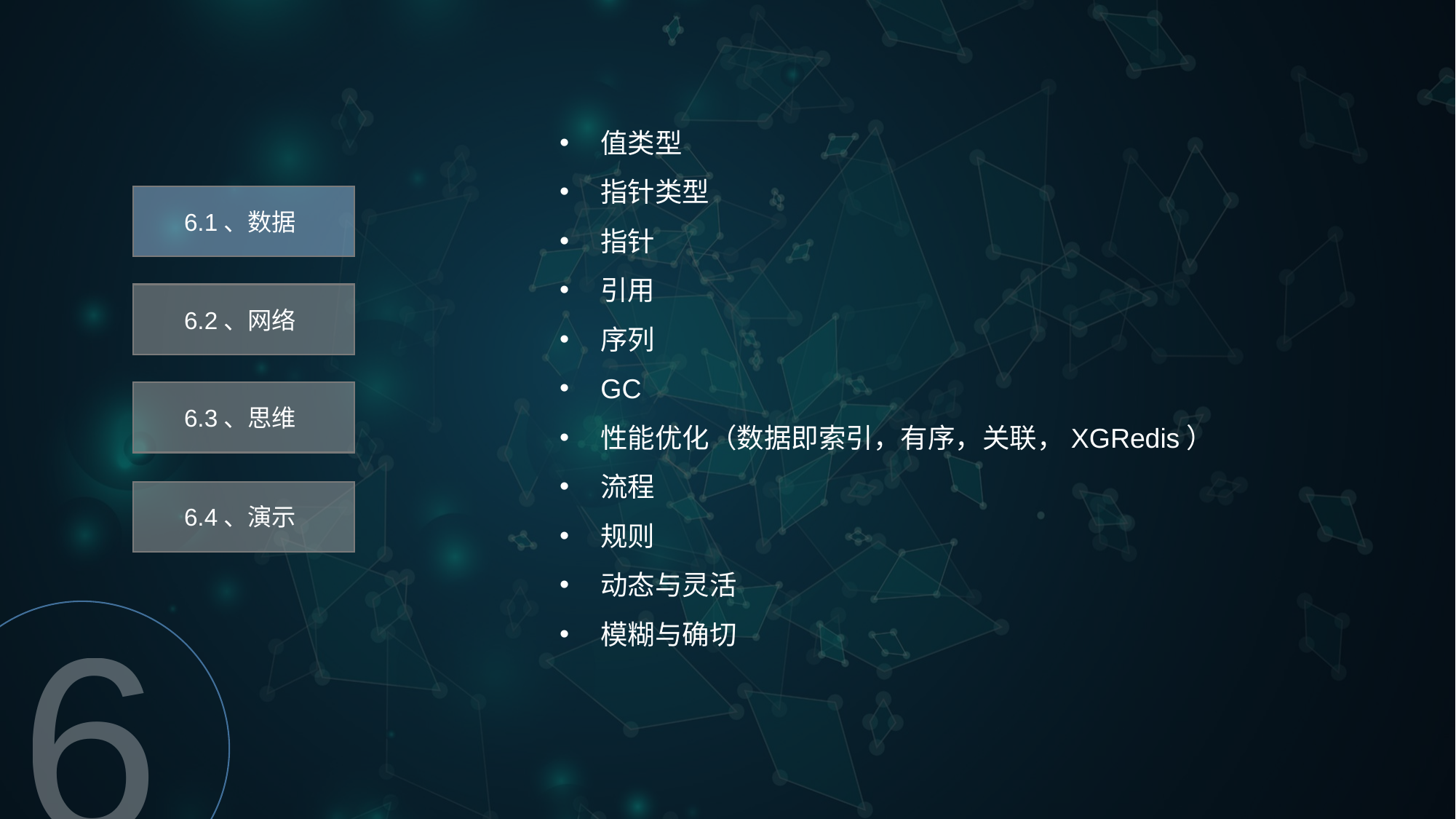

值类型
指针类型
指针
引用
序列
GC
性能优化（数据即索引，有序，关联，XGRedis）
流程
规则
动态与灵活
模糊与确切
      6.1、数据
      6.2、网络
      6.3、思维
      6.4、演示
6